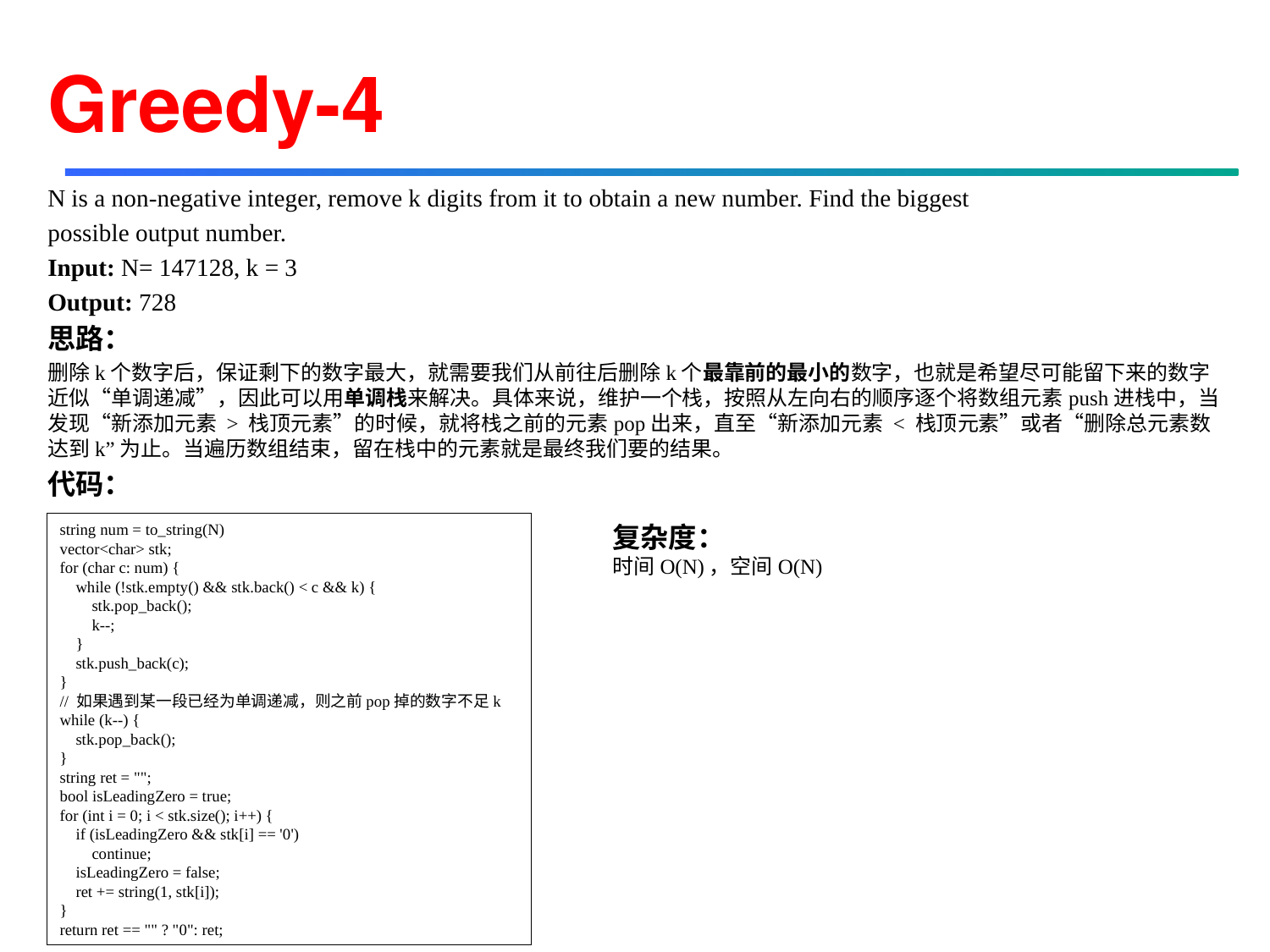

# Greedy-4
N is a non-negative integer, remove k digits from it to obtain a new number. Find the biggest
possible output number.
Input: N= 147128, k = 3
Output: 728
思路：
删除k个数字后，保证剩下的数字最大，就需要我们从前往后删除k个最靠前的最小的数字，也就是希望尽可能留下来的数字近似“单调递减”，因此可以用单调栈来解决。具体来说，维护一个栈，按照从左向右的顺序逐个将数组元素push进栈中，当发现“新添加元素 > 栈顶元素”的时候，就将栈之前的元素pop出来，直至“新添加元素 < 栈顶元素”或者“删除总元素数达到k”为止。当遍历数组结束，留在栈中的元素就是最终我们要的结果。
代码：

string num = to_string(N)
vector<char> stk;
for (char c: num) {
    while (!stk.empty() && stk.back() < c && k) {
        stk.pop_back();
        k--;
    }
    stk.push_back(c);
}
// 如果遇到某一段已经为单调递减，则之前pop掉的数字不足k
while (k--) {
    stk.pop_back();
}
string ret = "";
bool isLeadingZero = true;
for (int i = 0; i < stk.size(); i++) {
    if (isLeadingZero && stk[i] == '0')
        continue;
    isLeadingZero = false;
    ret += string(1, stk[i]);
}
return ret == "" ? "0": ret;
复杂度：
时间O(N)，空间O(N)